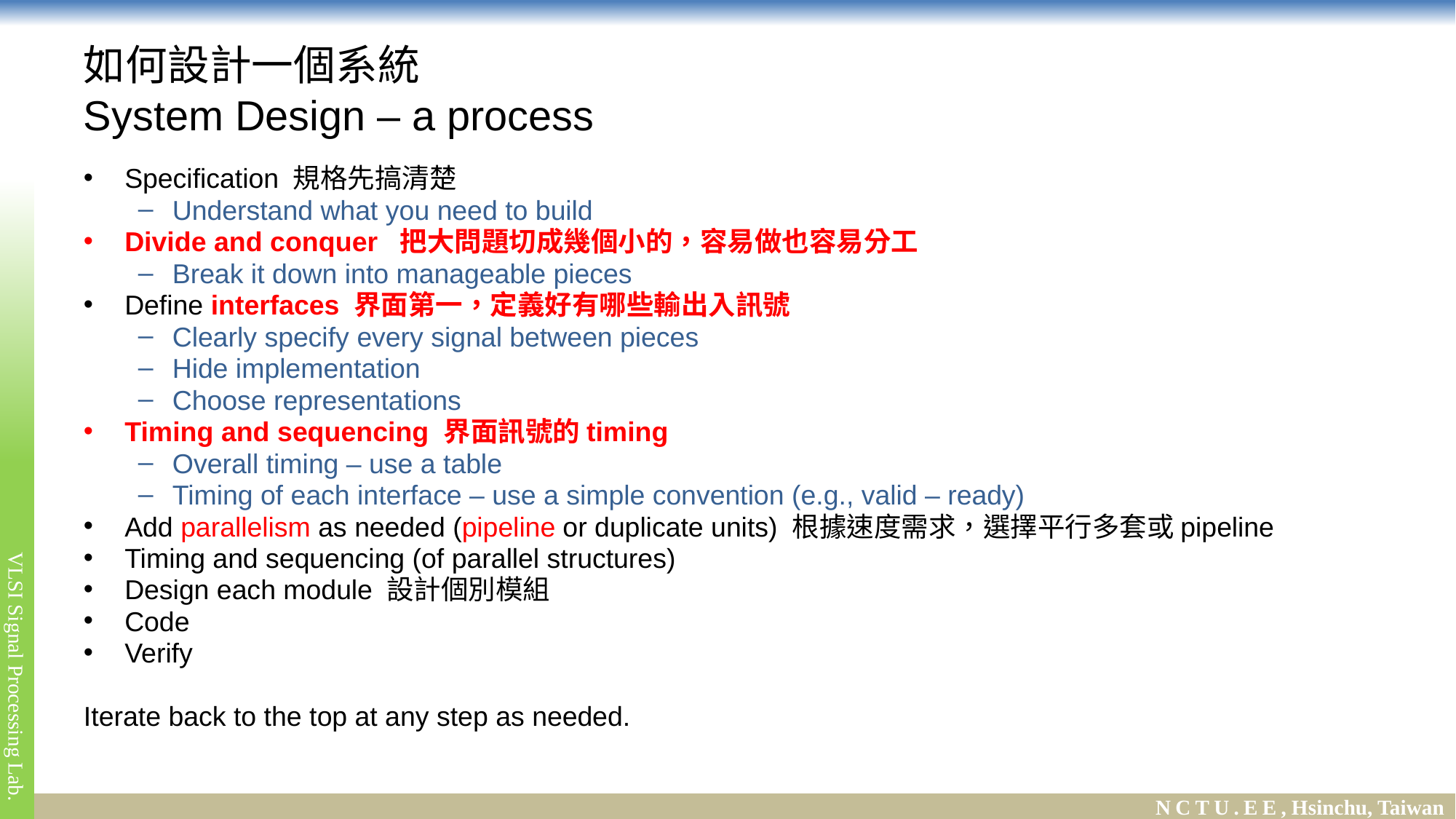

# 如何設計一個系統 System Design – a process
Specification 規格先搞清楚
Understand what you need to build
Divide and conquer  把大問題切成幾個小的，容易做也容易分工
Break it down into manageable pieces
Define interfaces 界面第一，定義好有哪些輸出入訊號
Clearly specify every signal between pieces
Hide implementation
Choose representations
Timing and sequencing 界面訊號的timing
Overall timing – use a table
Timing of each interface – use a simple convention (e.g., valid – ready)
Add parallelism as needed (pipeline or duplicate units) 根據速度需求，選擇平行多套或pipeline
Timing and sequencing (of parallel structures)
Design each module 設計個別模組
Code
Verify

Iterate back to the top at any step as needed.